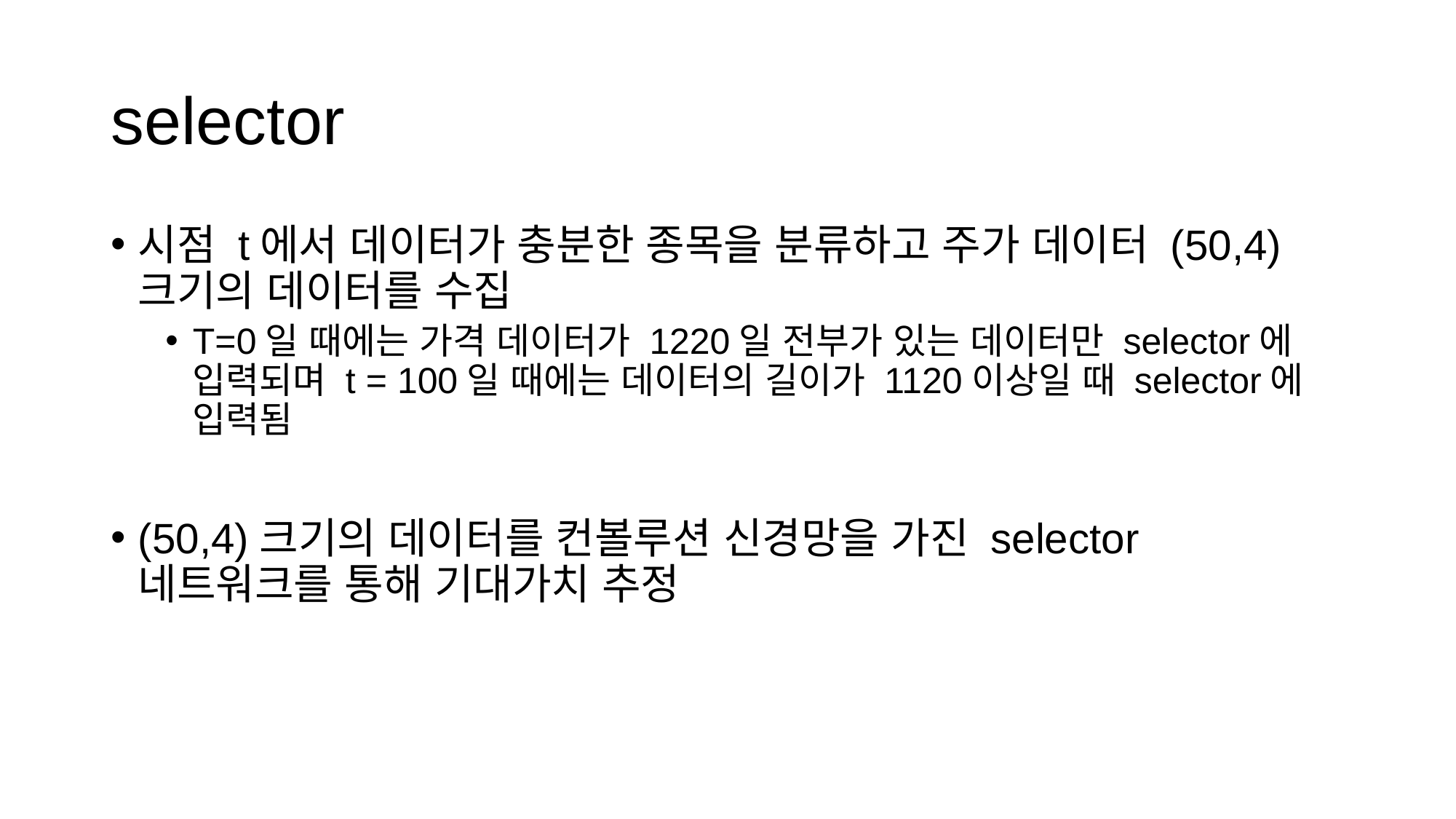

# selector
시점 t에서 데이터가 충분한 종목을 분류하고 주가 데이터 (50,4)크기의 데이터를 수집
T=0일 때에는 가격 데이터가 1220일 전부가 있는 데이터만 selector에 입력되며 t = 100일 때에는 데이터의 길이가 1120이상일 때 selector에 입력됨

(50,4)크기의 데이터를 컨볼루션 신경망을 가진 selector 네트워크를 통해 기대가치 추정